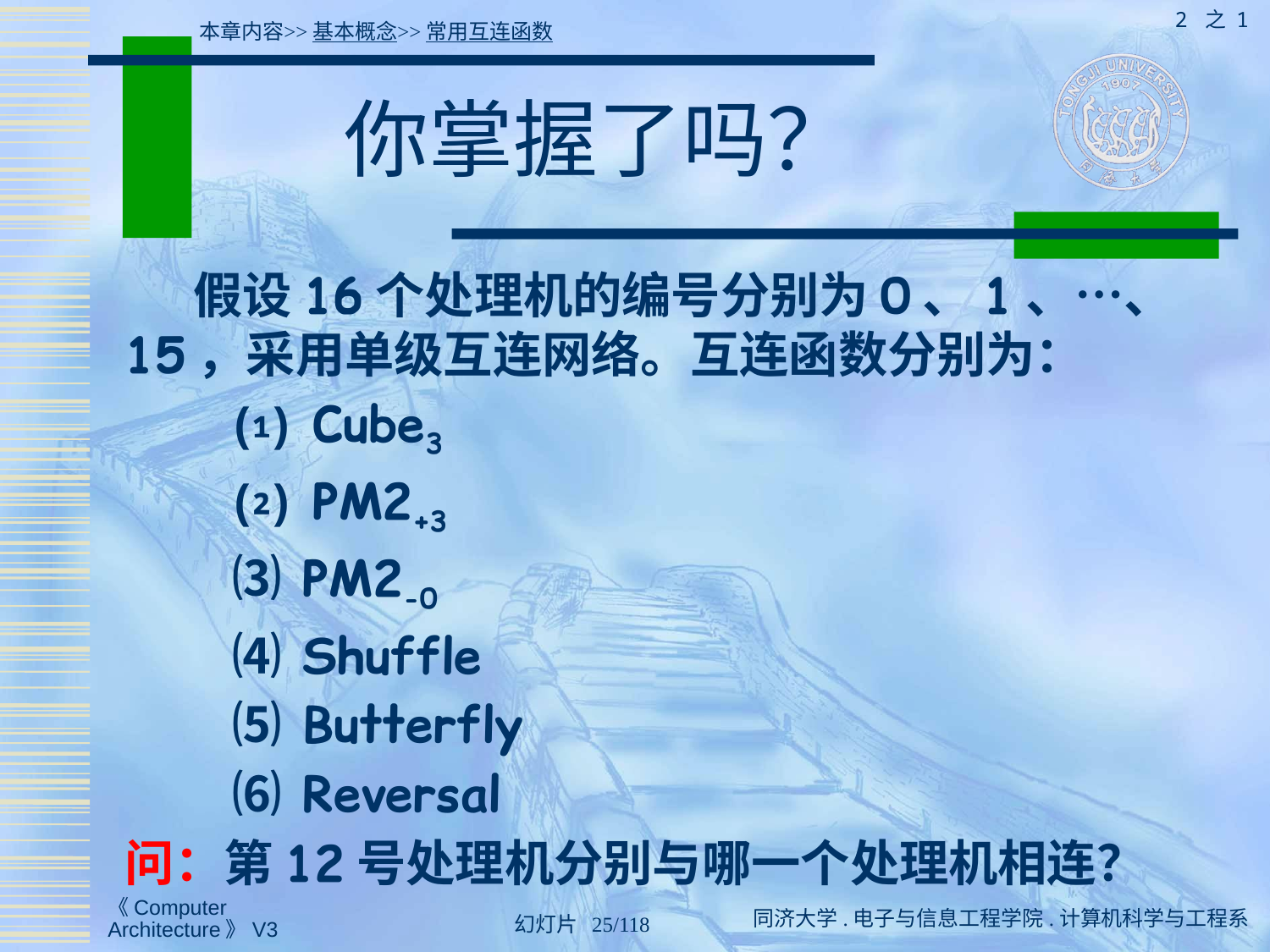

2 之 1
本章内容>>基本概念>>常用互连函数
# 你掌握了吗？
     假设16个处理机的编号分别为0、1、…、15，采用单级互连网络。互连函数分别为：
     ⑴ Cube3
     ⑵ PM2+3
     ⑶ PM2-0
     ⑷ Shuffle
     ⑸ Butterfly
     ⑹ Reversal
问：第12号处理机分别与哪一个处理机相连？